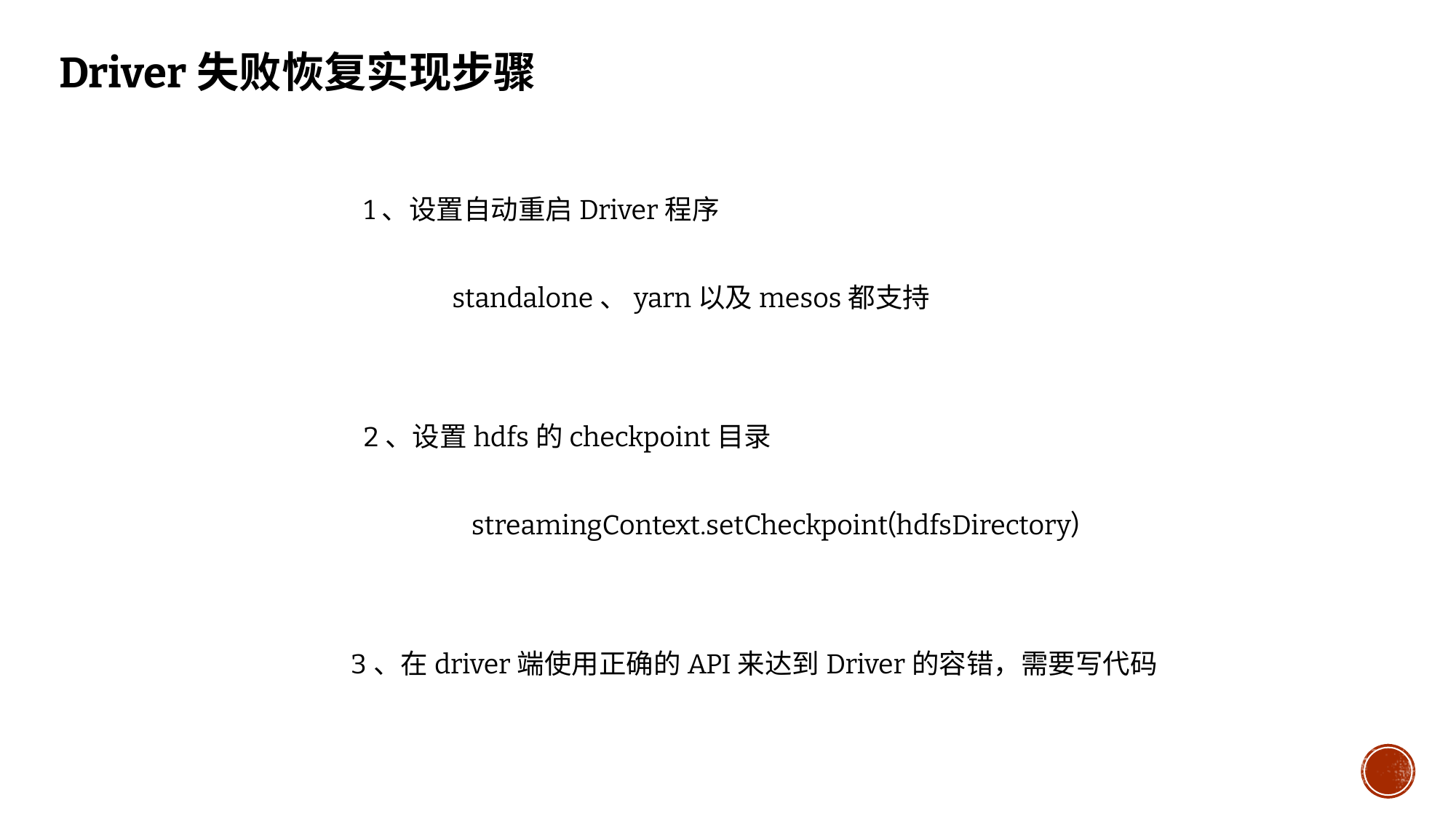

Driver失败恢复实现步骤
1、设置自动重启Driver程序
standalone、yarn以及mesos都支持
2、设置hdfs的checkpoint目录
streamingContext.setCheckpoint(hdfsDirectory)
3、在driver端使用正确的API来达到Driver的容错，需要写代码